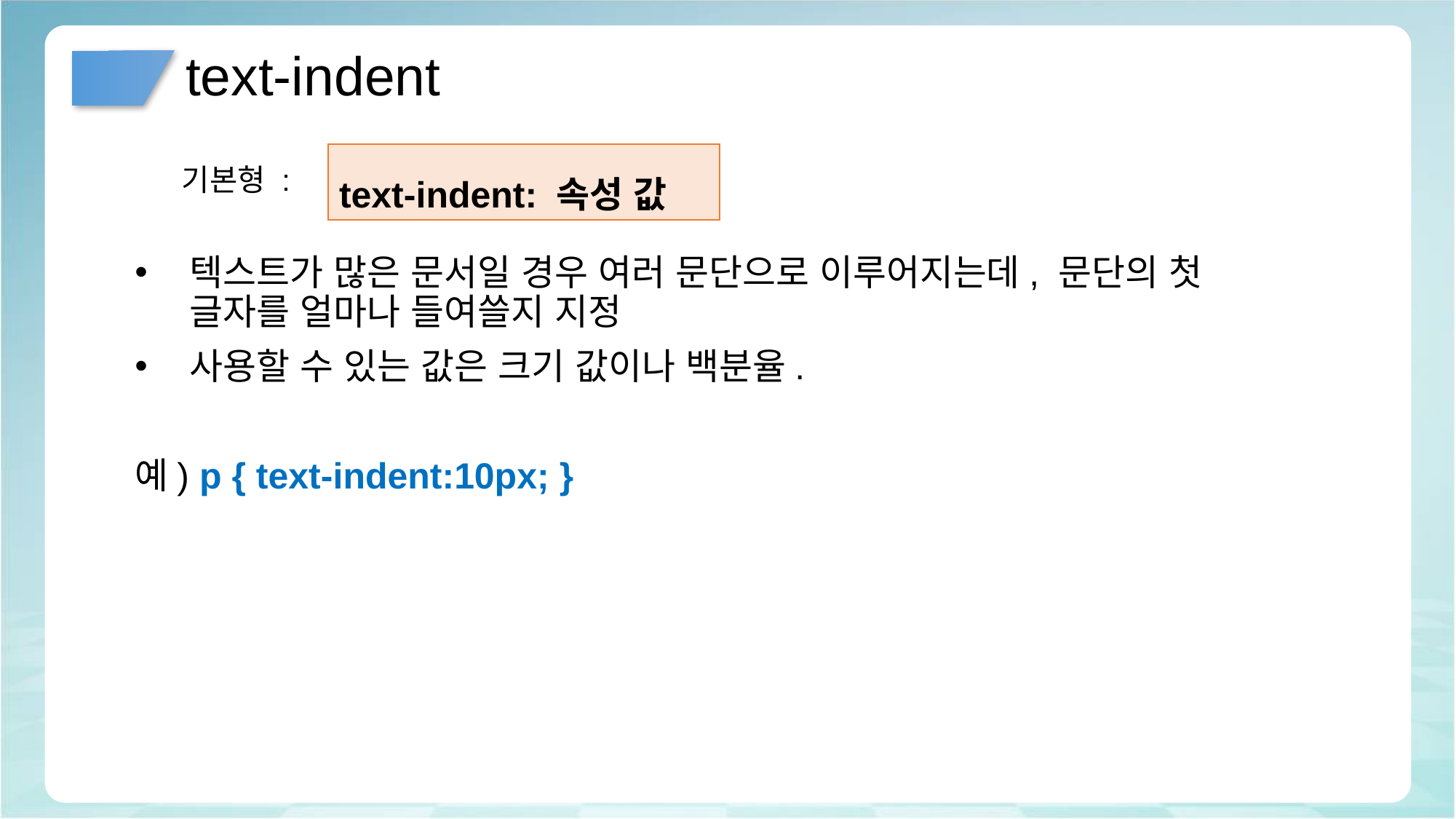

# text-indent
text-indent: 속성 값
기본형 :
텍스트가 많은 문서일 경우 여러 문단으로 이루어지는데, 문단의 첫 글자를 얼마나 들여쓸지 지정
사용할 수 있는 값은 크기 값이나 백분율.

예) p { text-indent:10px; }